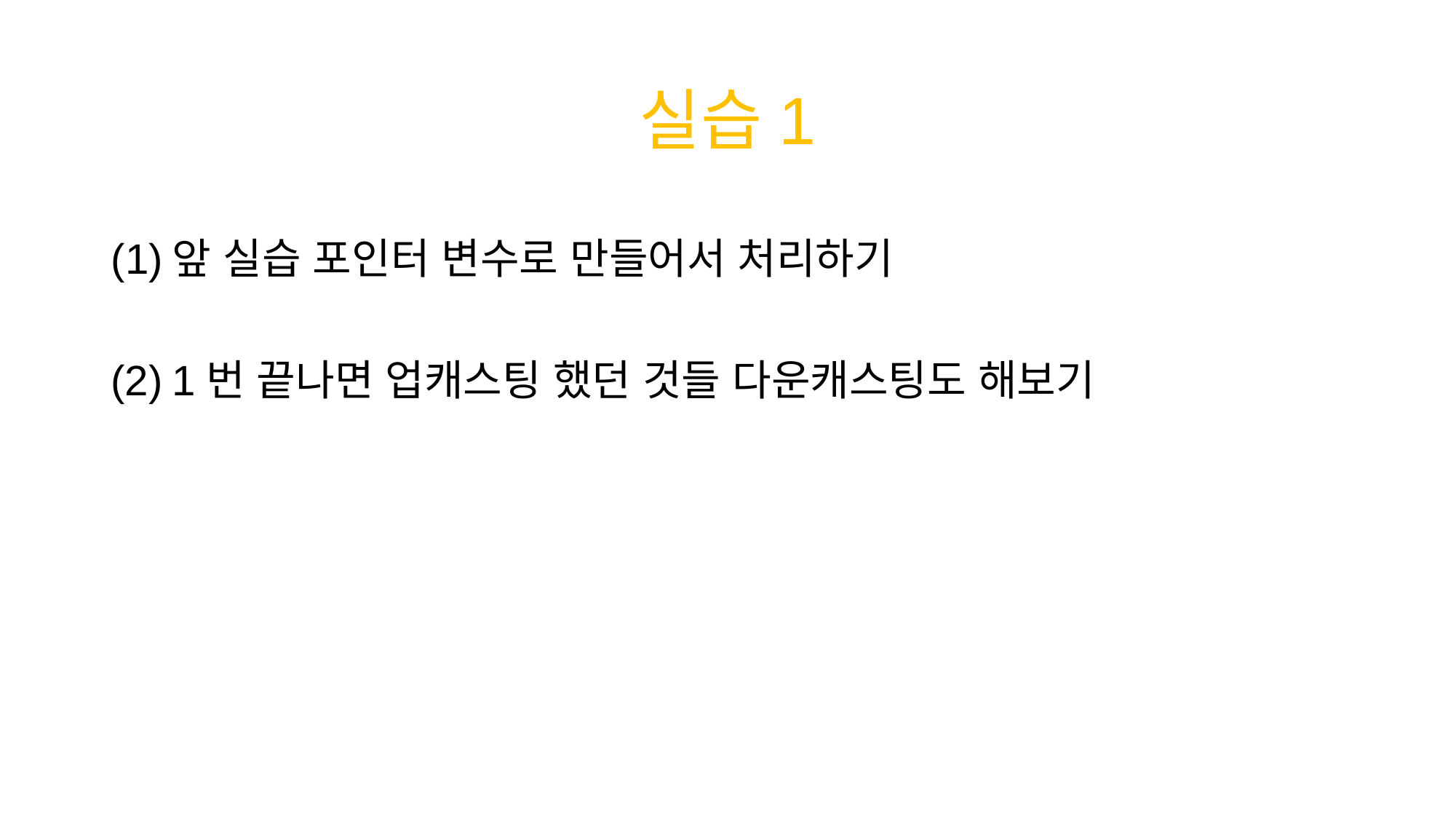

# 실습1
앞 실습 포인터 변수로 만들어서 처리하기

1번 끝나면 업캐스팅 했던 것들 다운캐스팅도 해보기